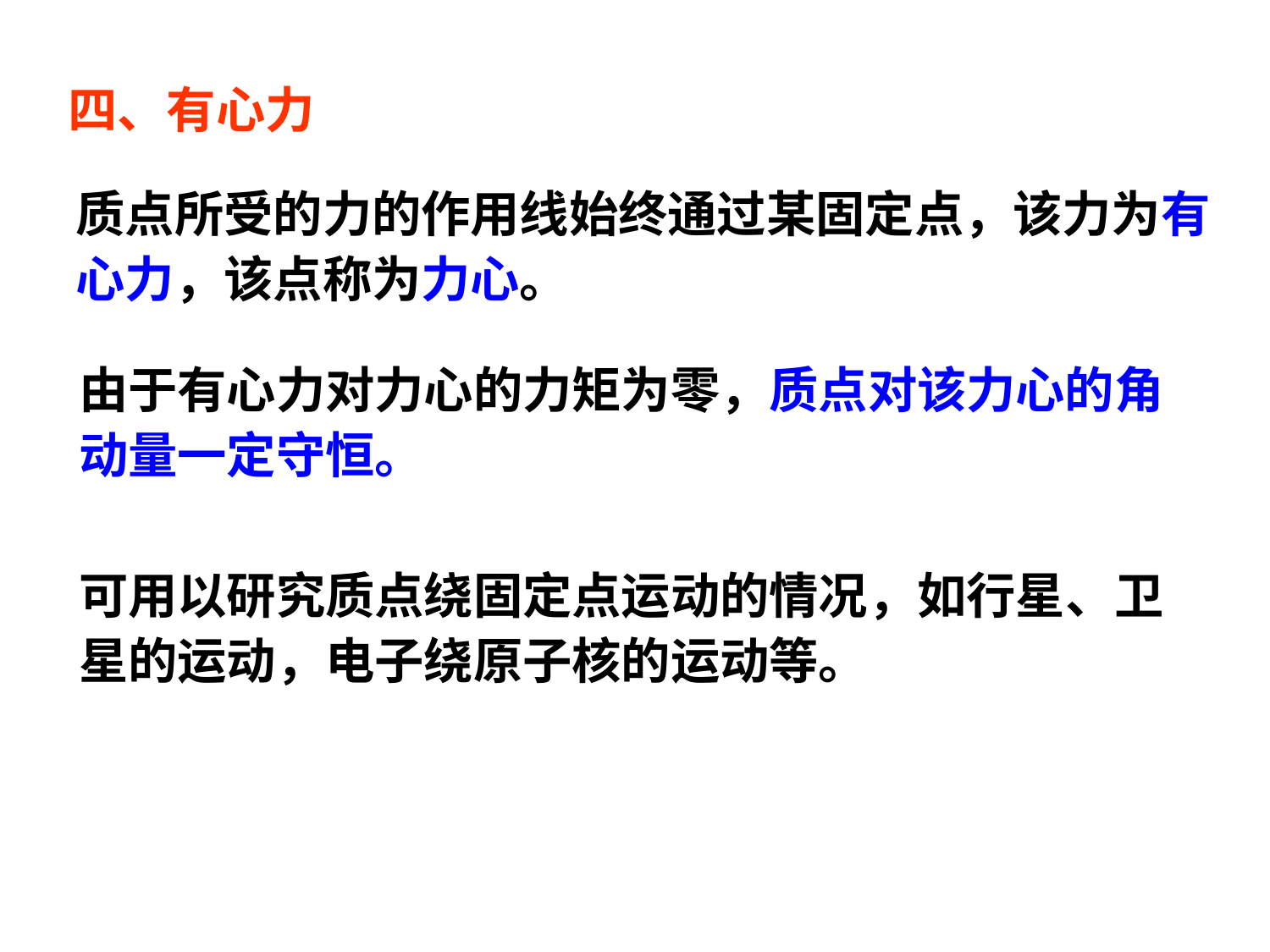

四、有心力
质点所受的力的作用线始终通过某固定点，该力为有心力，该点称为力心。
由于有心力对力心的力矩为零，质点对该力心的角动量一定守恒。
可用以研究质点绕固定点运动的情况，如行星、卫星的运动，电子绕原子核的运动等。
10